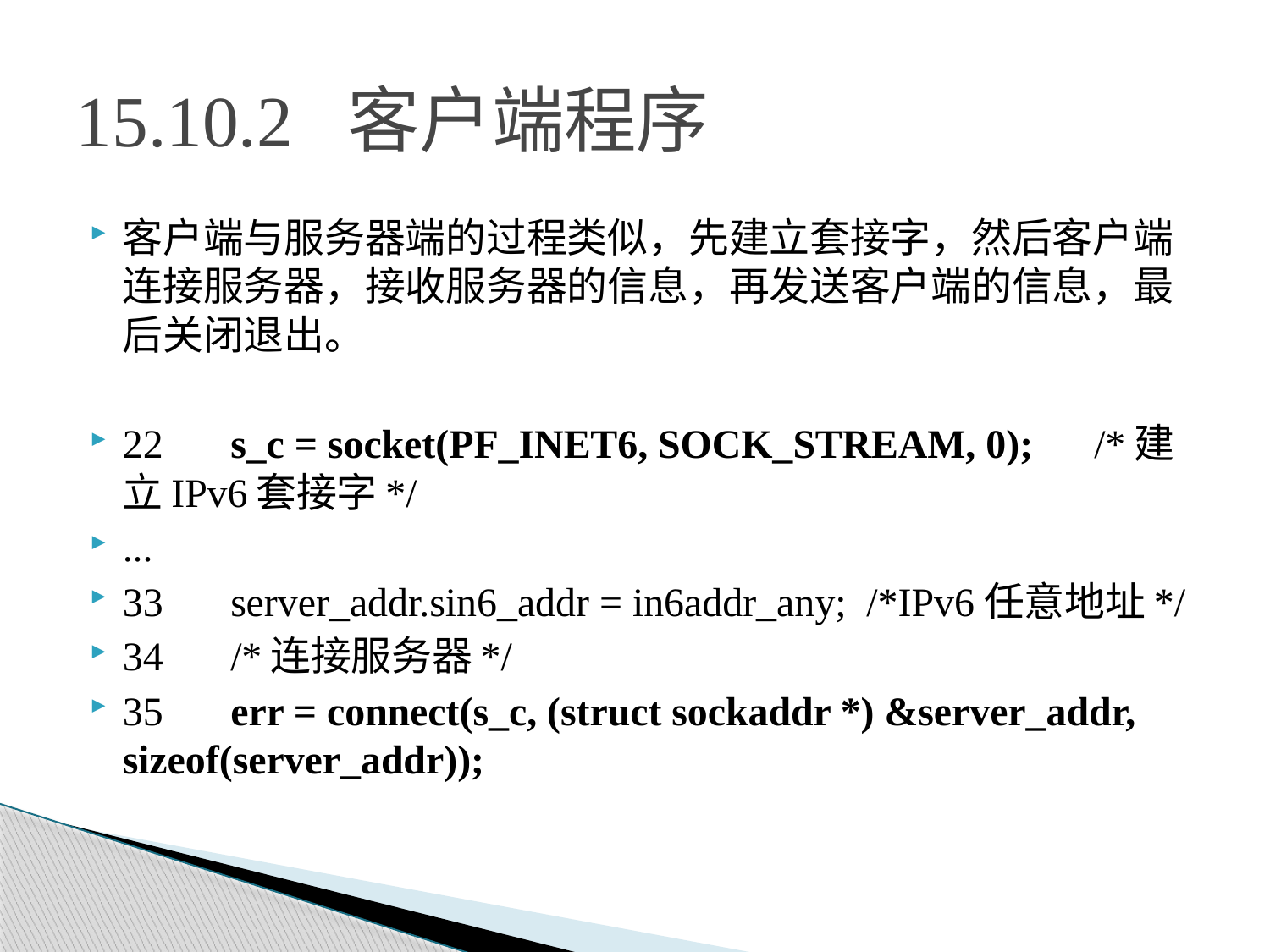

# 15.10.2  客户端程序
客户端与服务器端的过程类似，先建立套接字，然后客户端连接服务器，接收服务器的信息，再发送客户端的信息，最后关闭退出。

22	s_c = socket(PF_INET6, SOCK_STREAM, 0);	/*建立IPv6套接字*/
...
33	server_addr.sin6_addr = in6addr_any;  /*IPv6任意地址*/
34	/*连接服务器*/
35	err = connect(s_c, (struct sockaddr *) &server_addr, sizeof(server_addr));